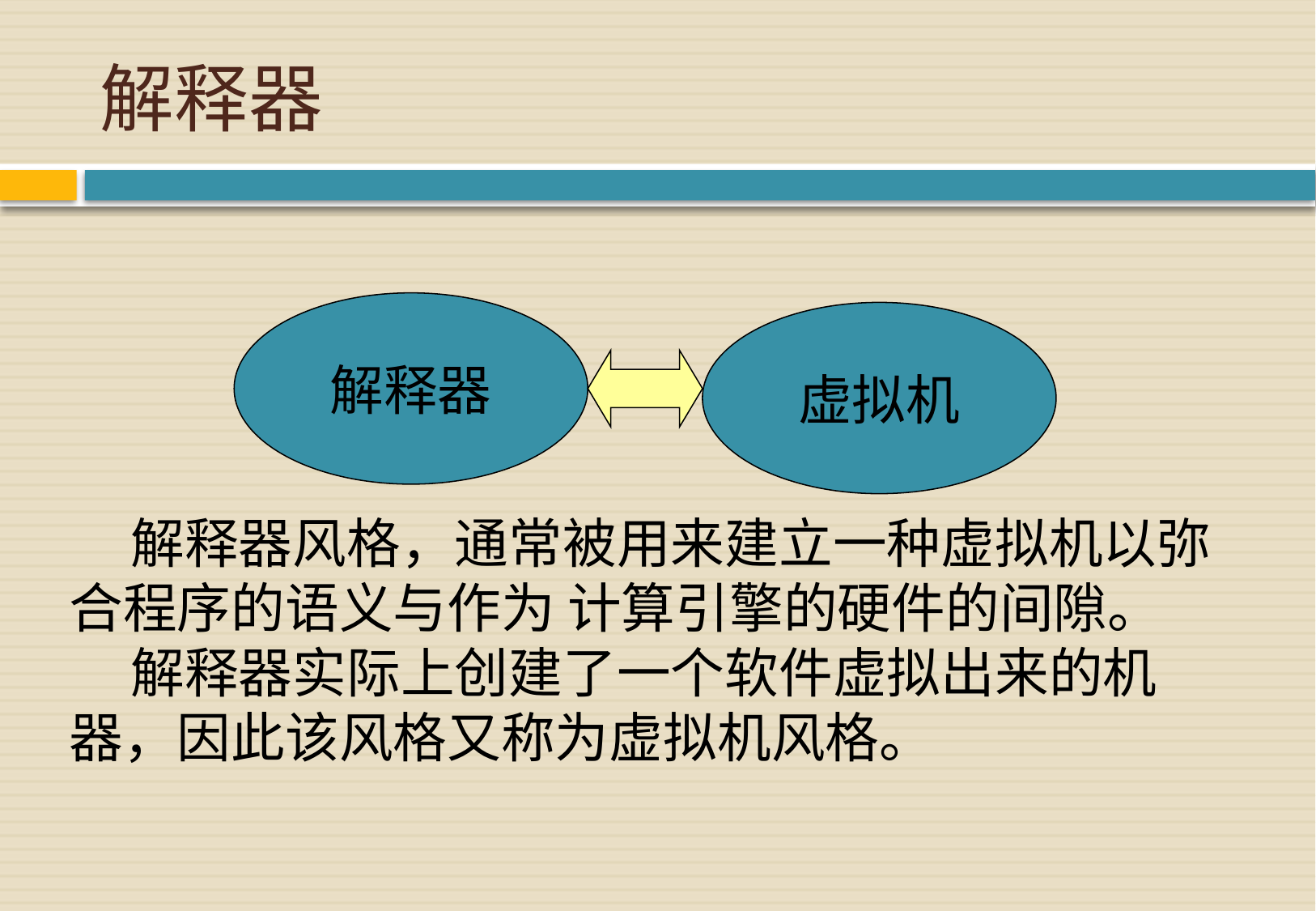

# 解释器
解释器
虚拟机

    解释器风格，通常被用来建立一种虚拟机以弥合程序的语义与作为 计算引擎的硬件的间隙。
    解释器实际上创建了一个软件虚拟出来的机器，因此该风格又称为虚拟机风格。